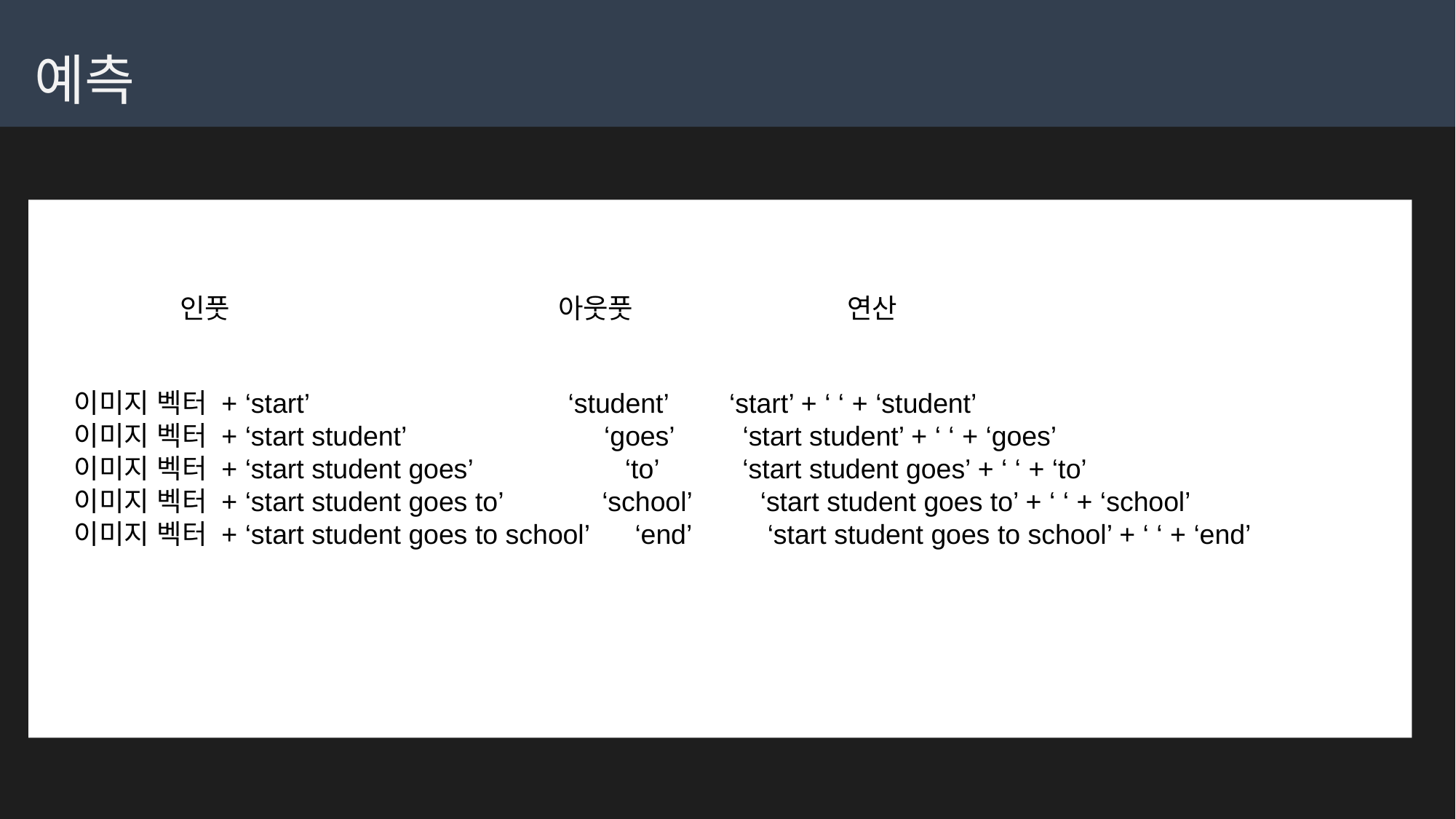

# 예측

             인풋                                           아웃풋                            연산
이미지 벡터 + ‘start’                                  ‘student’        ‘start’ + ‘ ‘ + ‘student’
이미지 벡터 + ‘start student’                          ‘goes’         ‘start student’ + ‘ ‘ + ‘goes’
이미지 벡터 + ‘start student goes’                    ‘to’           ‘start student goes’ + ‘ ‘ + ‘to’
이미지 벡터 + ‘start student goes to’             ‘school’         ‘start student goes to’ + ‘ ‘ + ‘school’
이미지 벡터 + ‘start student goes to school’      ‘end’          ‘start student goes to school’ + ‘ ‘ + ‘end’